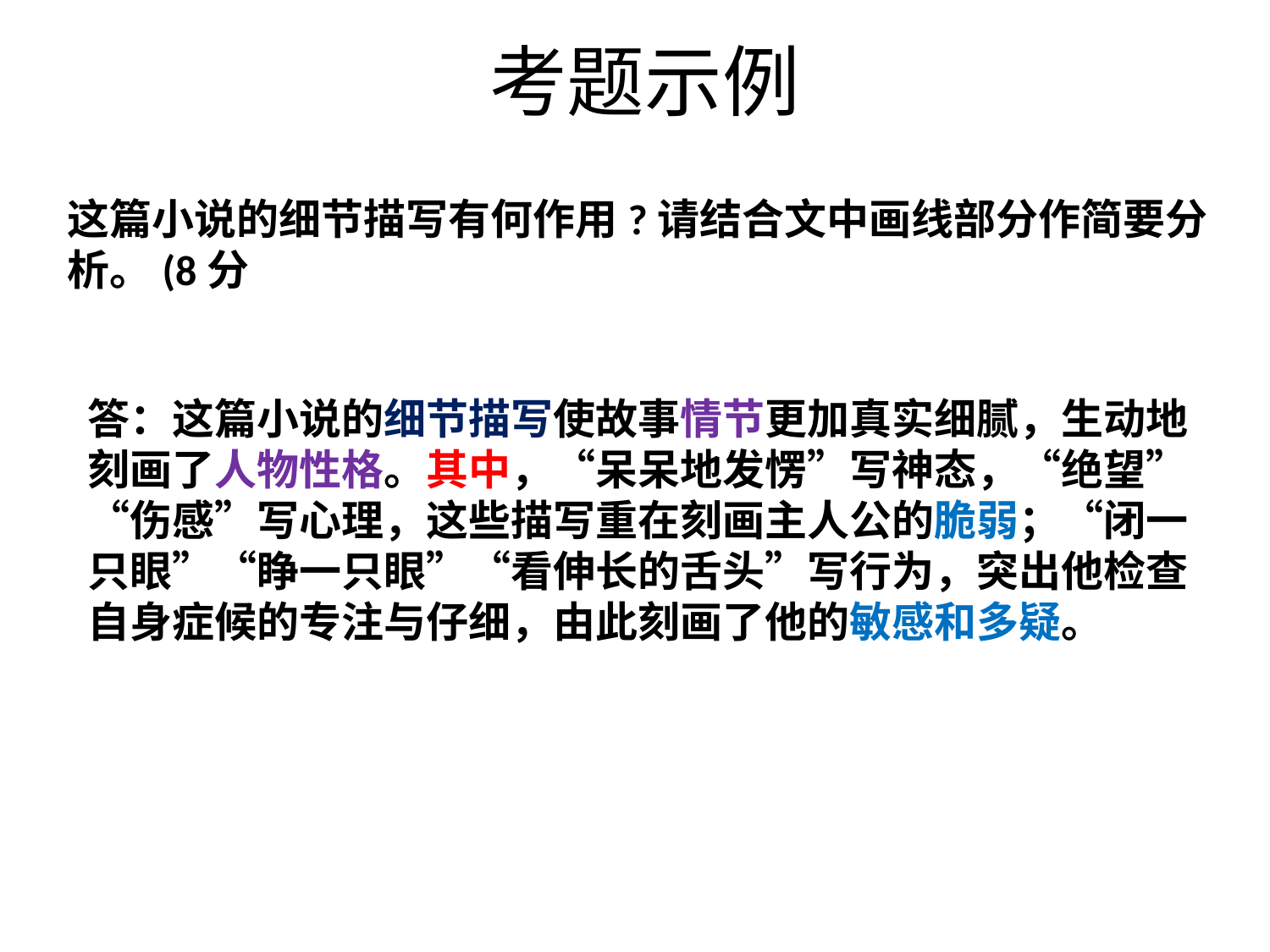

# 考题示例
这篇小说的细节描写有何作用?请结合文中画线部分作简要分析。(8分
答：这篇小说的细节描写使故事情节更加真实细腻，生动地刻画了人物性格。其中，“呆呆地发愣”写神态，“绝望”“伤感”写心理，这些描写重在刻画主人公的脆弱；“闭一只眼”“睁一只眼”“看伸长的舌头”写行为，突出他检查自身症候的专注与仔细，由此刻画了他的敏感和多疑。